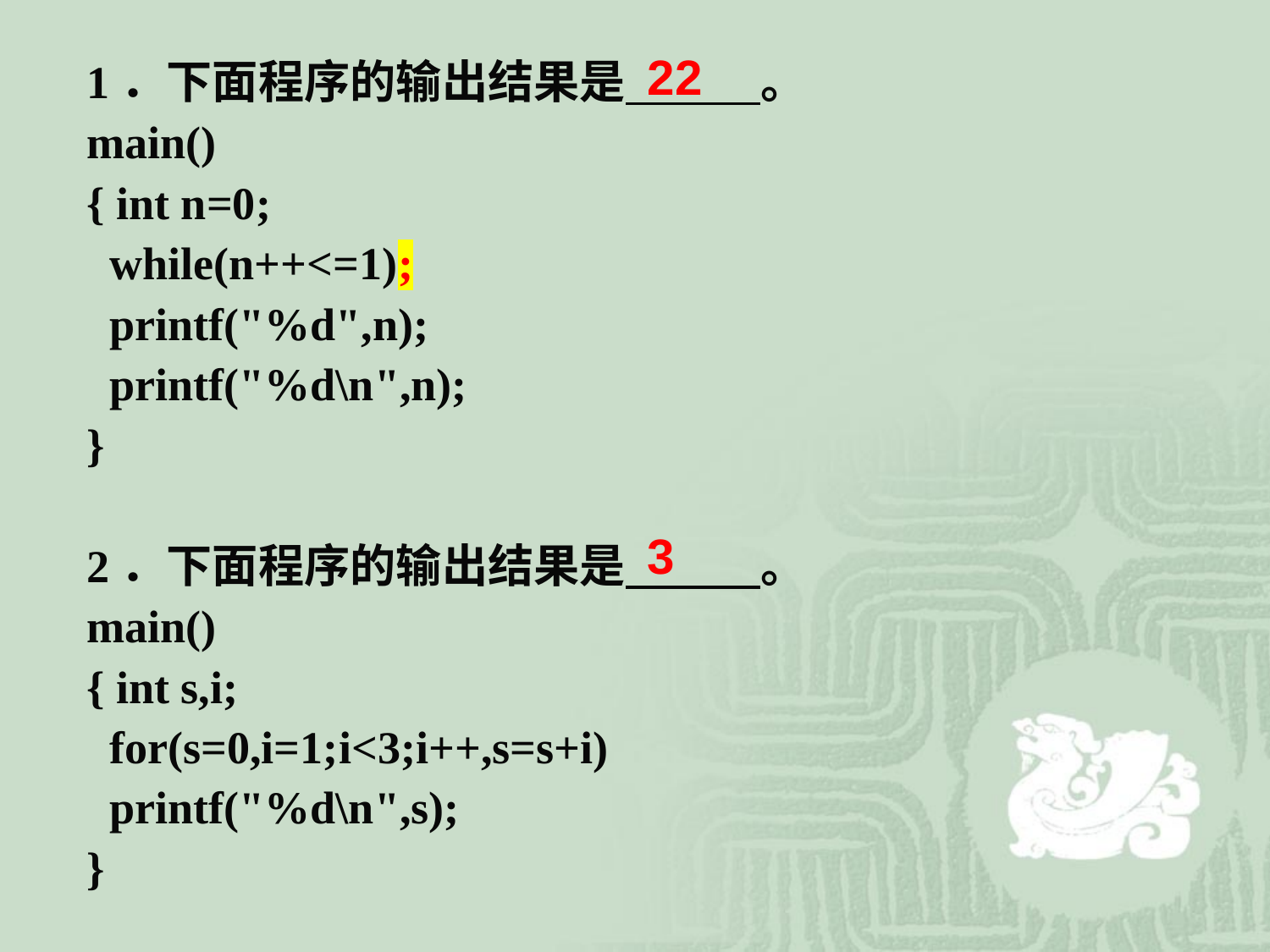

1．下面程序的输出结果是             。
main()
{ int n=0;
  while(n++<=1);
  printf("%d",n);
  printf("%d\n",n);
}

2．下面程序的输出结果是             。
main()
{ int s,i;
  for(s=0,i=1;i<3;i++,s=s+i)
  printf("%d\n",s);
}
22
3